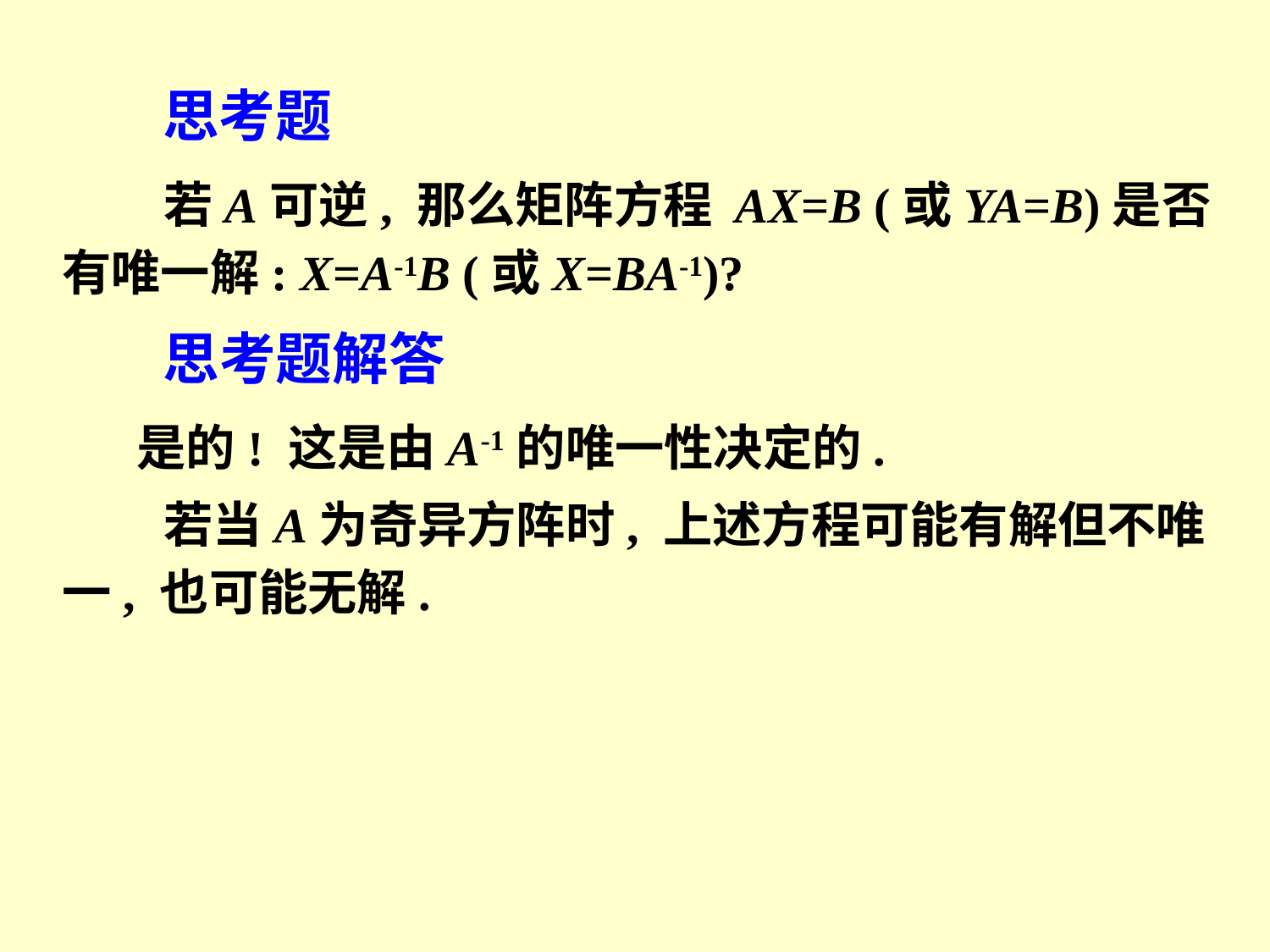

思考题
        若A可逆, 那么矩阵方程 AX=B (或YA=B)是否有唯一解: X=A-1B (或X=BA-1)?
思考题解答
是的! 这是由A-1的唯一性决定的.
        若当A为奇异方阵时, 上述方程可能有解但不唯一, 也可能无解.